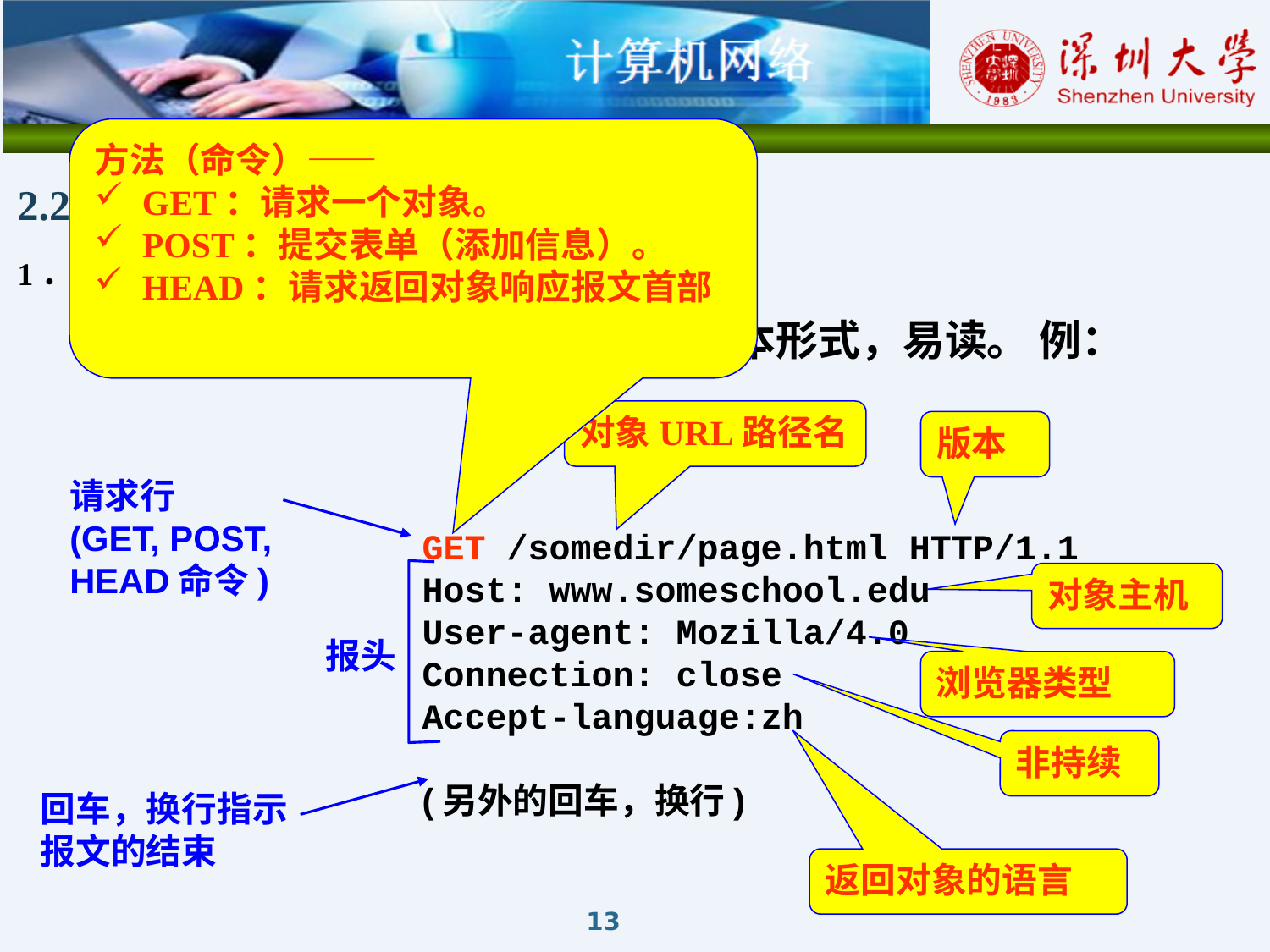

方法（命令）——
GET：请求一个对象。
POST：提交表单（添加信息）。
HEAD：请求返回对象响应报文首部
2.2.3 HTTP报文格式
1．HTTP请求报文结构

客户机向服务器发送。ASCII文本形式，易读。 例：

对象URL路径名
版本
请求行
(GET, POST,
HEAD命令)

GET /somedir/page.html HTTP/1.1
Host: www.someschool.edu
User-agent: Mozilla/4.0
Connection: close
Accept-language:zh

(另外的回车，换行)

对象主机
报头
浏览器类型
非持续

回车，换行指示报文的结束
返回对象的语言
13